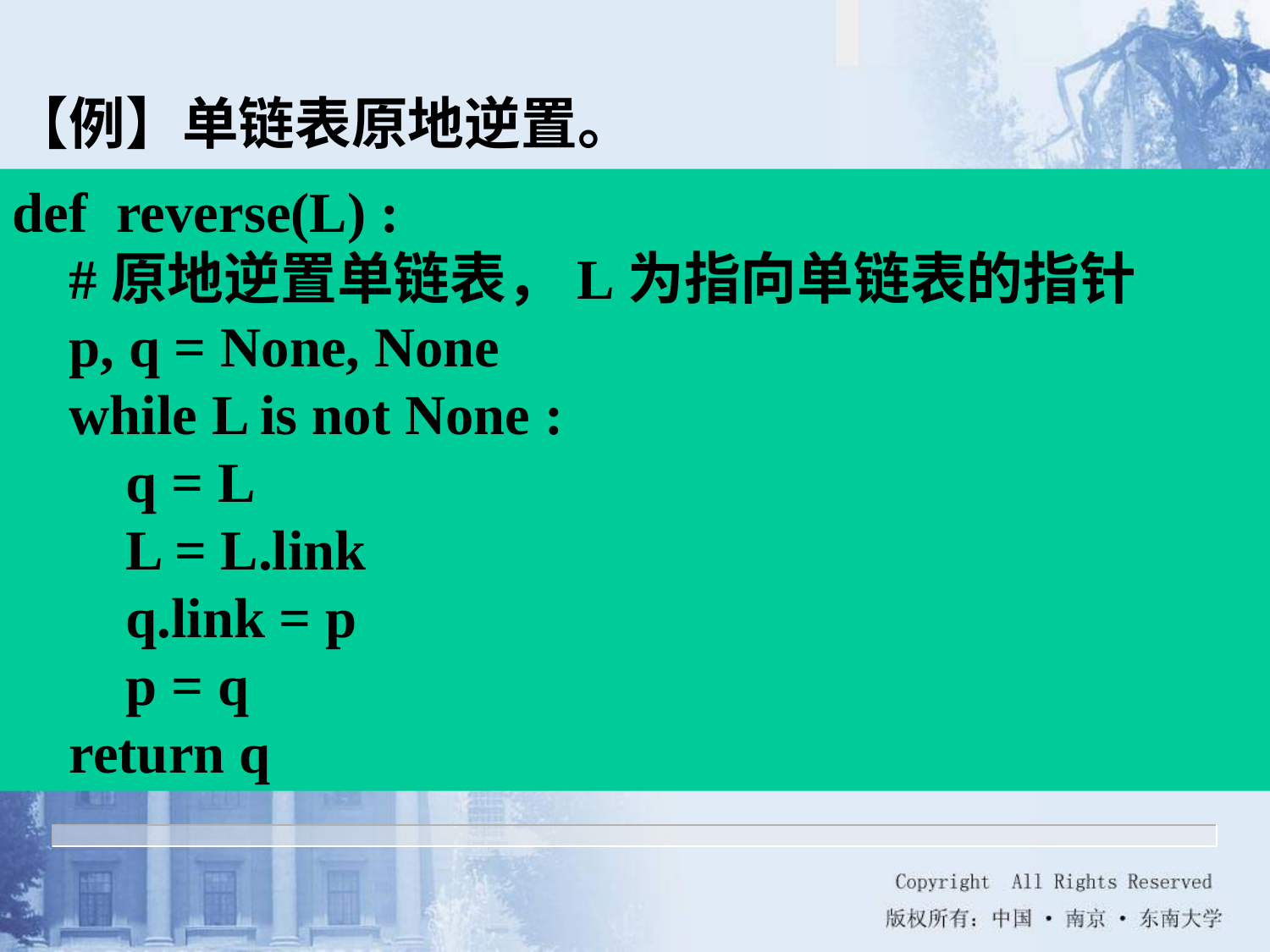

【例】单链表原地逆置。
def  reverse(L) :
    #原地逆置单链表，L为指向单链表的指针
    p, q = None, None
    while L is not None :
        q = L
        L = L.link
        q.link = p
        p = q
    return q